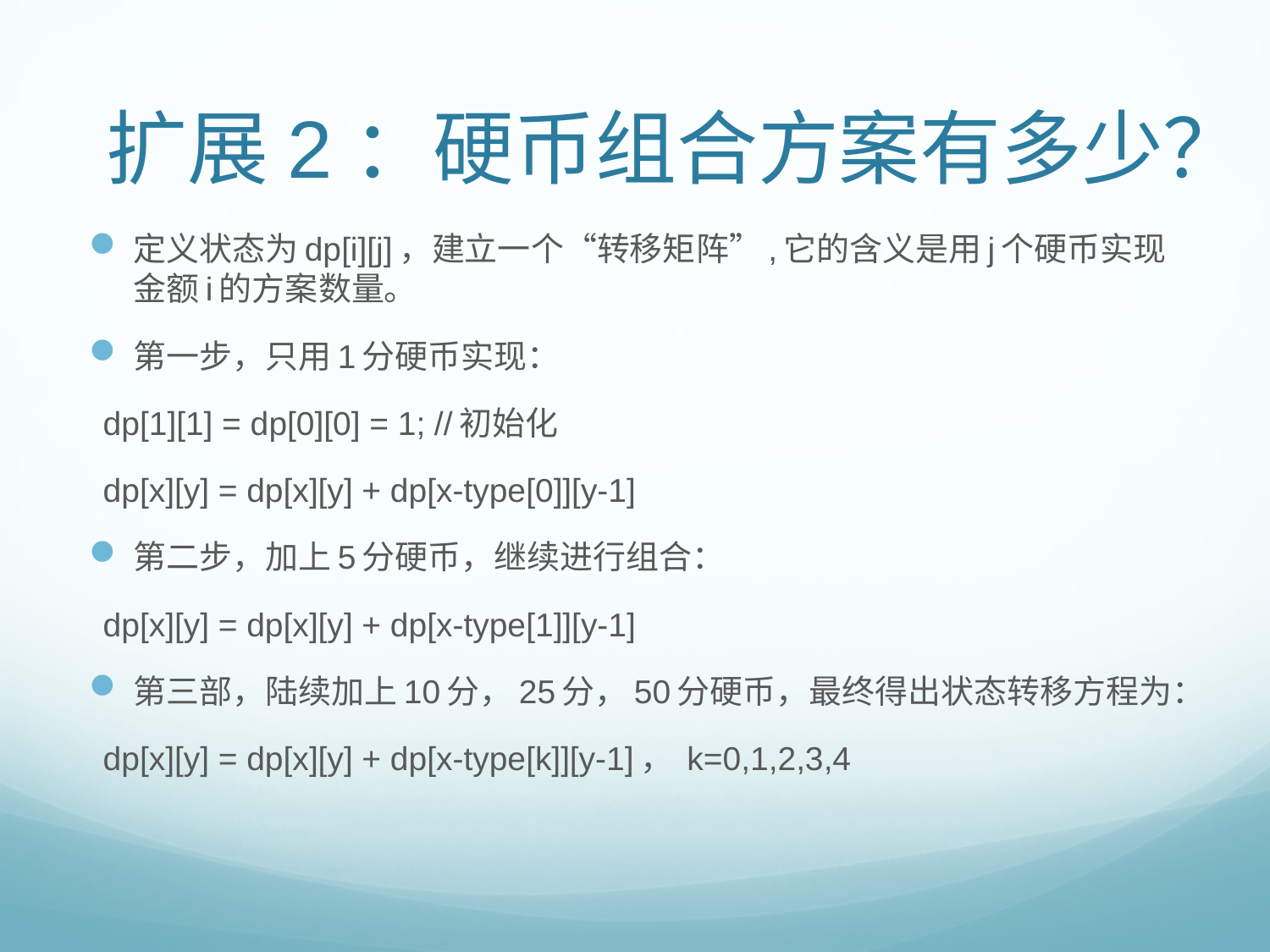

# 扩展2：硬币组合方案有多少？
定义状态为dp[i][j]，建立一个“转移矩阵”,它的含义是用j个硬币实现金额i的方案数量。
第一步，只用1分硬币实现：
dp[1][1] = dp[0][0] = 1; //初始化
dp[x][y] = dp[x][y] + dp[x-type[0]][y-1]
第二步，加上5分硬币，继续进行组合：
dp[x][y] = dp[x][y] + dp[x-type[1]][y-1]
第三部，陆续加上10分，25分，50分硬币，最终得出状态转移方程为：
dp[x][y] = dp[x][y] + dp[x-type[k]][y-1]， k=0,1,2,3,4